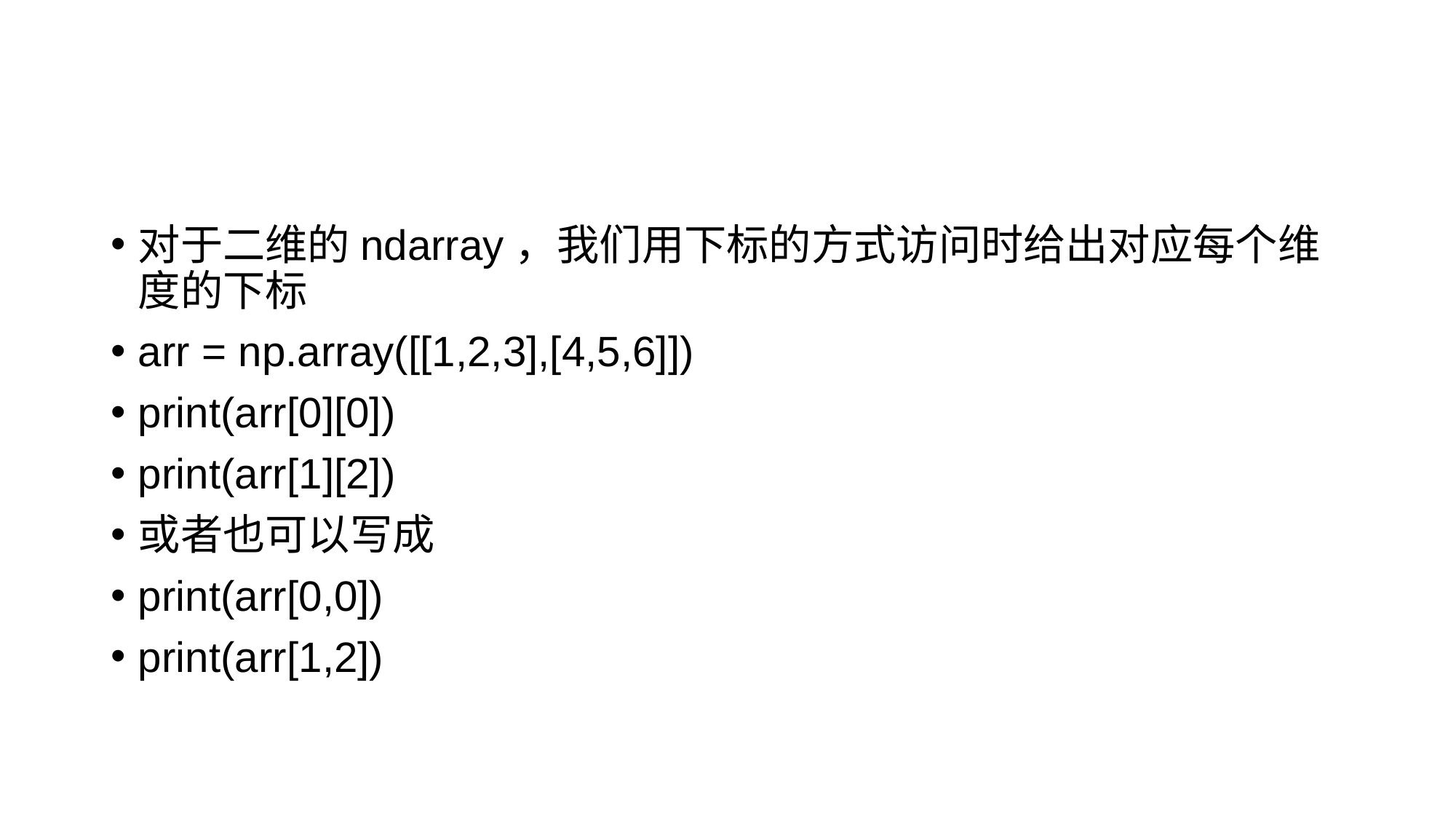

#
对于二维的ndarray，我们用下标的方式访问时给出对应每个维度的下标
arr = np.array([[1,2,3],[4,5,6]])
print(arr[0][0])
print(arr[1][2])
或者也可以写成
print(arr[0,0])
print(arr[1,2])